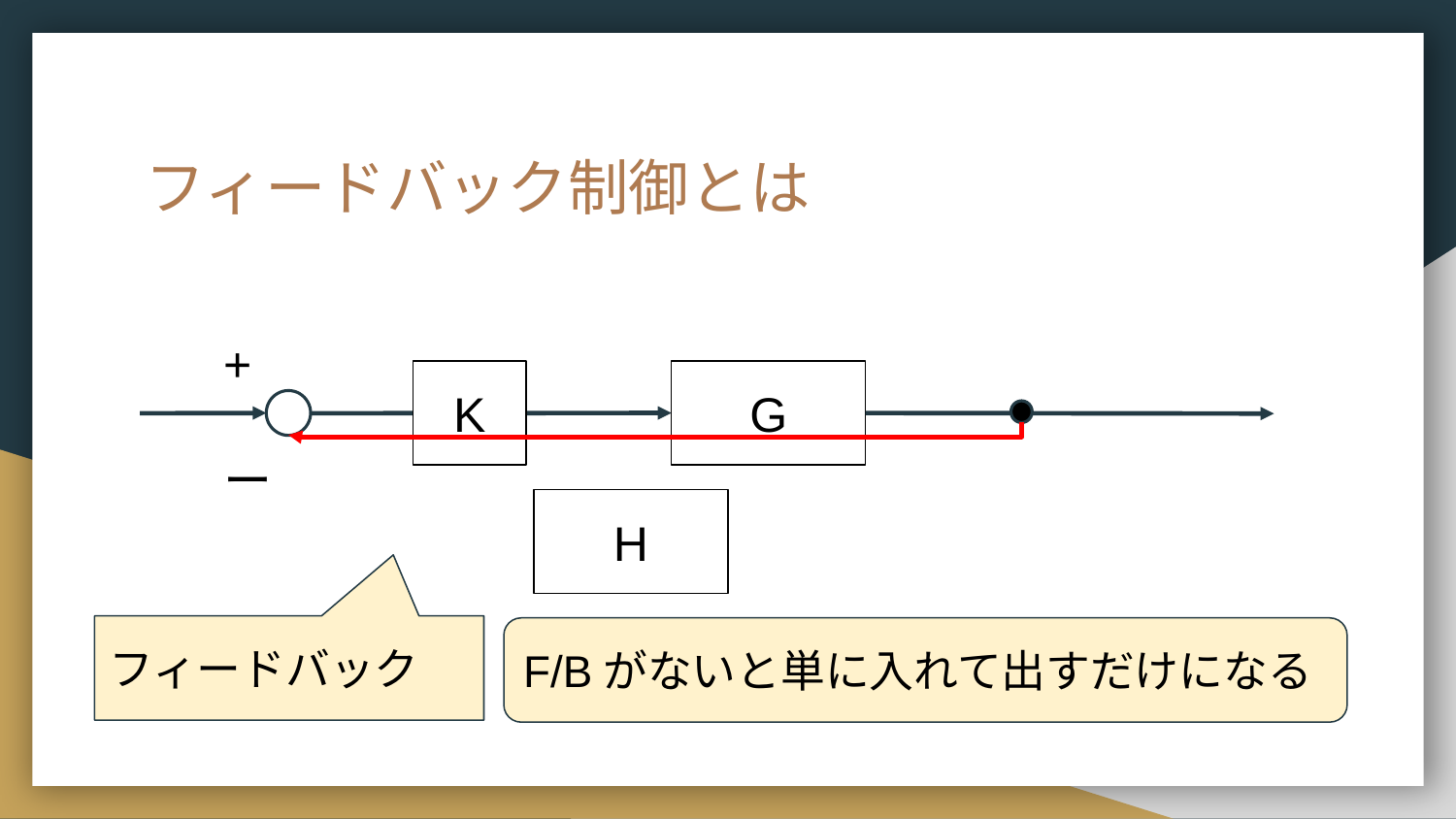

# フィードバック制御とは
+

ー
K
G

H
フィードバック
F/Bがないと単に入れて出すだけになる